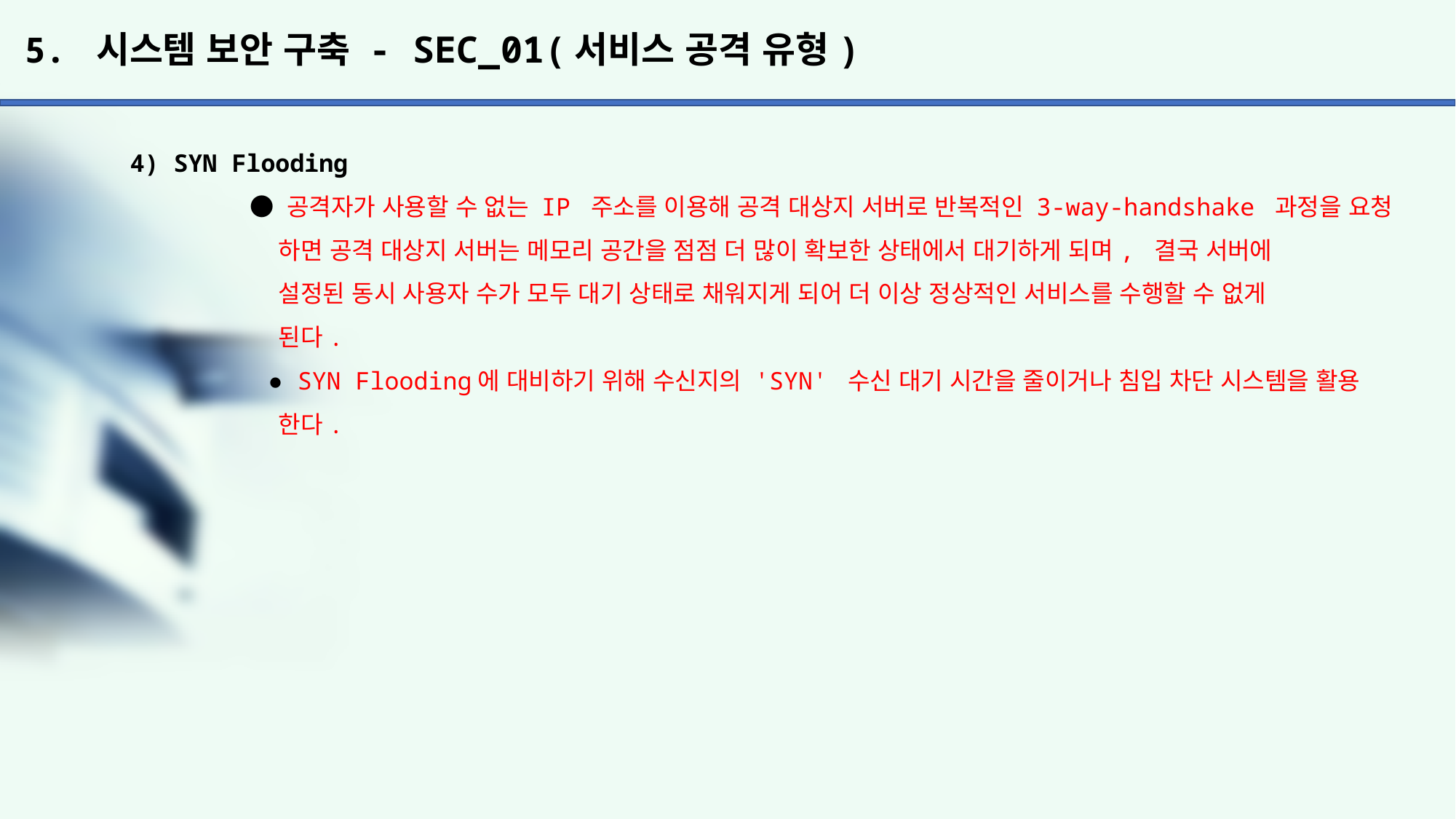

# 5. 시스템 보안 구축 - SEC_01(서비스 공격 유형)
4) SYN Flooding
	  ● 공격자가 사용할 수 없는 IP 주소를 이용해 공격 대상지 서버로 반복적인 3-way-handshake 과정을 요청
	     하면 공격 대상지 서버는 메모리 공간을 점점 더 많이 확보한 상태에서 대기하게 되며, 결국 서버에
	     설정된 동시 사용자 수가 모두 대기 상태로 채워지게 되어 더 이상 정상적인 서비스를 수행할 수 없게
	     된다.
	  ● SYN Flooding에 대비하기 위해 수신지의 'SYN' 수신 대기 시간을 줄이거나 침입 차단 시스템을 활용
	     한다.